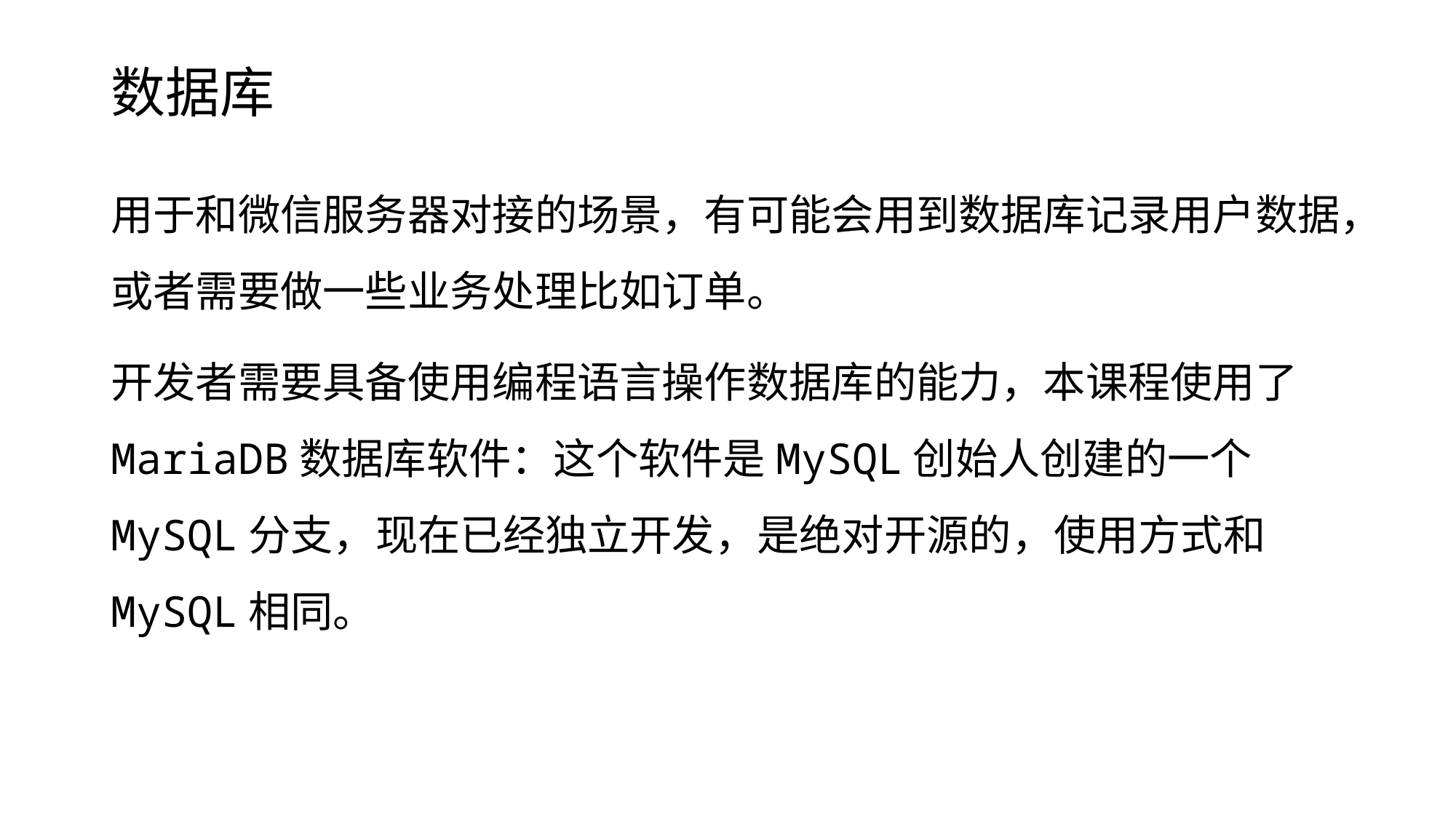

# 数据库
用于和微信服务器对接的场景，有可能会用到数据库记录用户数据，或者需要做一些业务处理比如订单。
开发者需要具备使用编程语言操作数据库的能力，本课程使用了MariaDB数据库软件：这个软件是MySQL创始人创建的一个MySQL分支，现在已经独立开发，是绝对开源的，使用方式和MySQL相同。